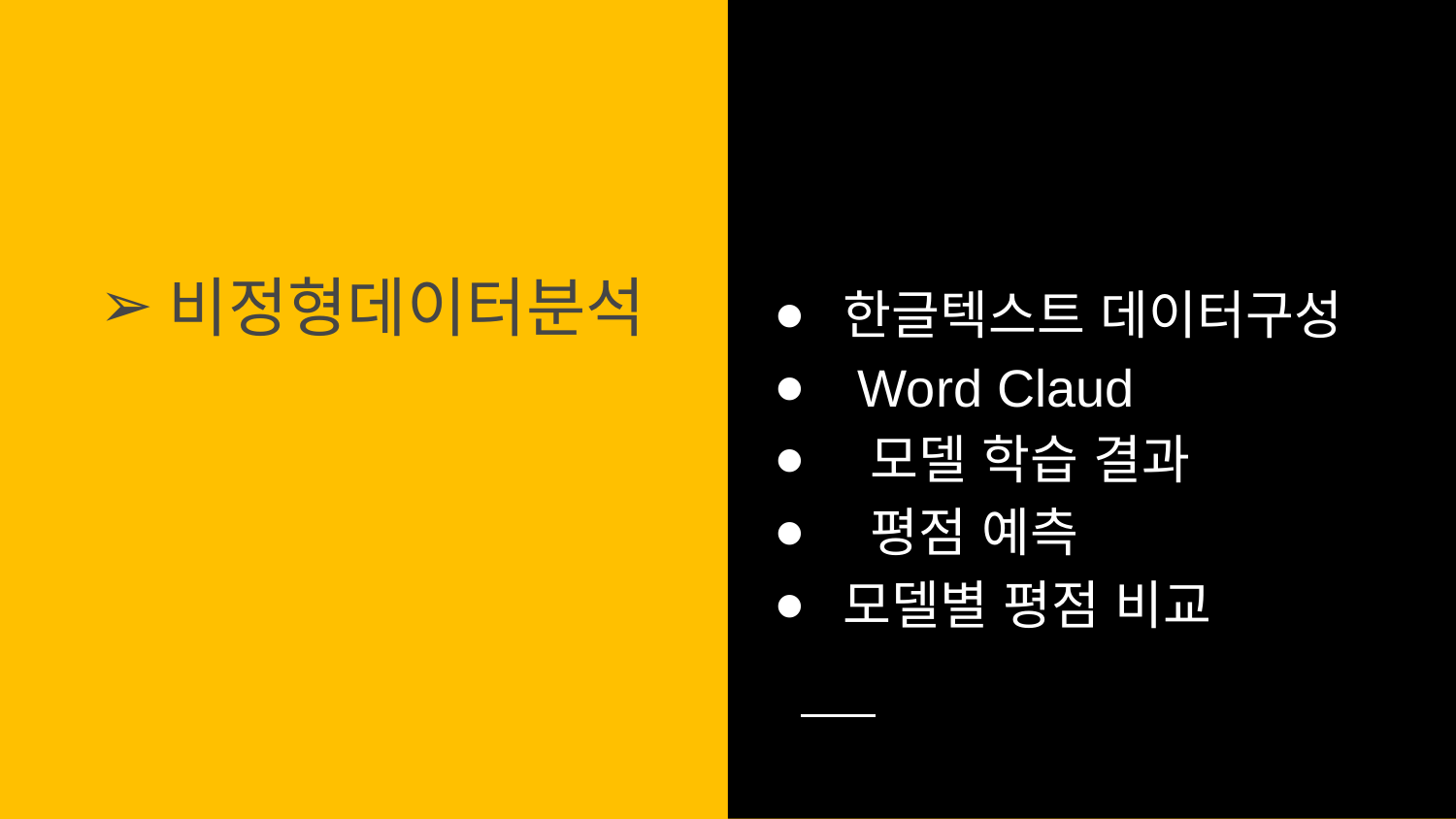

# 비정형데이터분석
한글텍스트 데이터구성
 Word Claud
 모델 학습 결과
 평점 예측
모델별 평점 비교